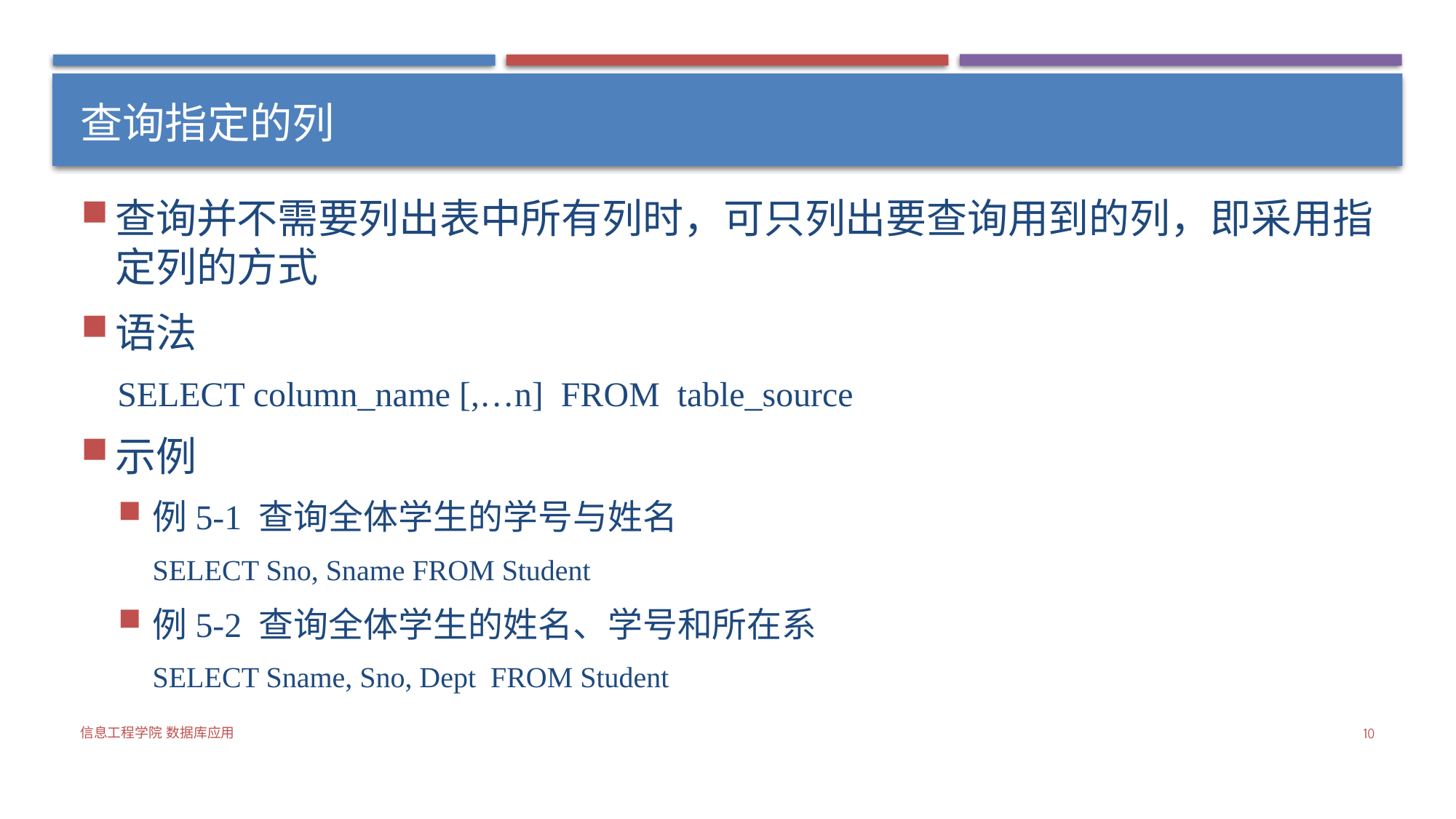

# 查询指定的列
查询并不需要列出表中所有列时，可只列出要查询用到的列，即采用指定列的方式
语法
SELECT column_name [,…n]  FROM  table_source
示例
例5-1 查询全体学生的学号与姓名
SELECT Sno, Sname FROM Student
例5-2 查询全体学生的姓名、学号和所在系
SELECT Sname, Sno, Dept  FROM Student
信息工程学院 数据库应用
10